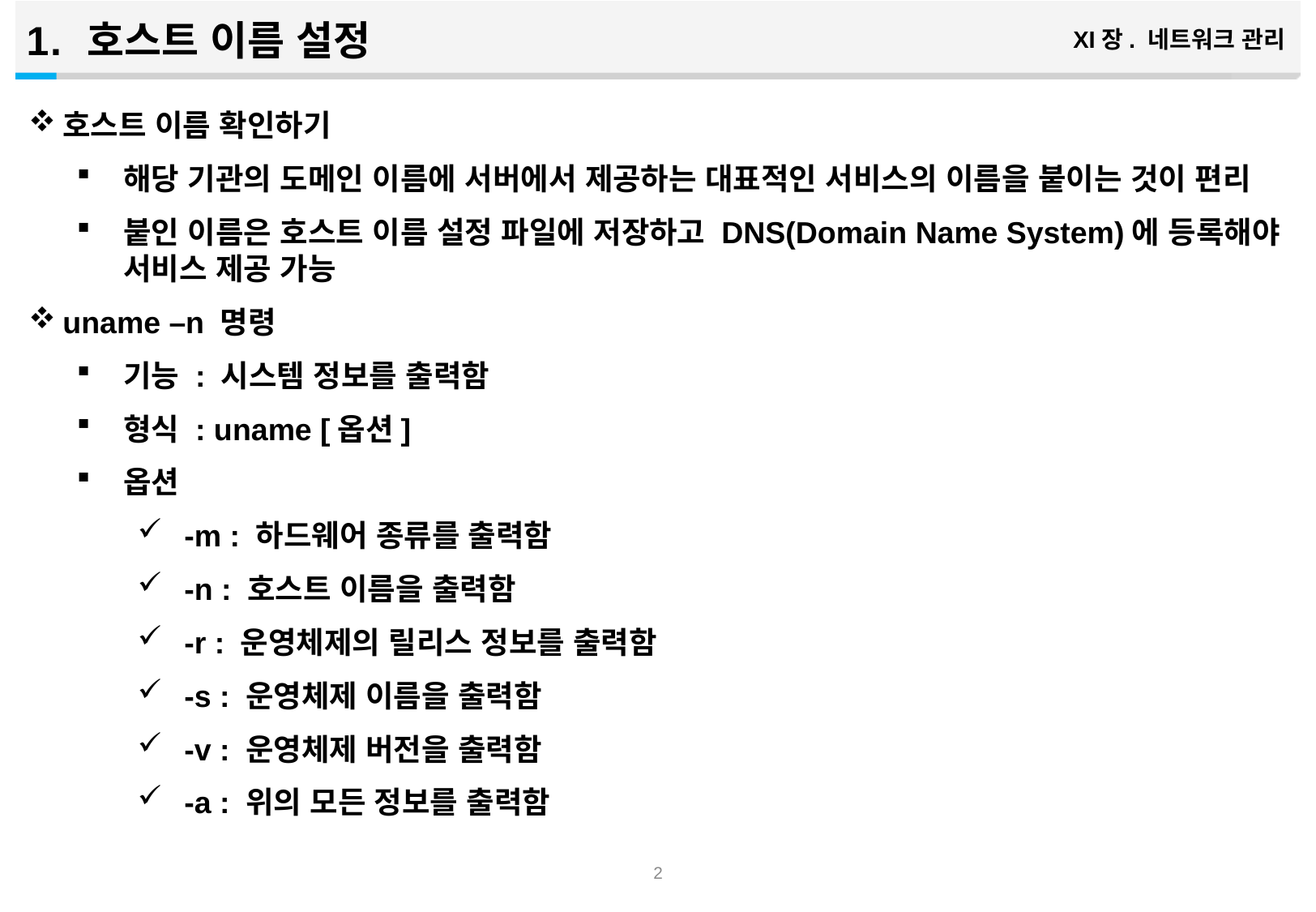

호스트 이름 설정
XI장. 네트워크 관리
호스트 이름 확인하기
해당 기관의 도메인 이름에 서버에서 제공하는 대표적인 서비스의 이름을 붙이는 것이 편리
붙인 이름은 호스트 이름 설정 파일에 저장하고 DNS(Domain Name System)에 등록해야 서비스 제공 가능
uname –n 명령
기능 : 시스템 정보를 출력함
형식 : uname [옵션]
옵션
-m : 하드웨어 종류를 출력함
-n : 호스트 이름을 출력함
-r : 운영체제의 릴리스 정보를 출력함
-s : 운영체제 이름을 출력함
-v : 운영체제 버전을 출력함
-a : 위의 모든 정보를 출력함
2